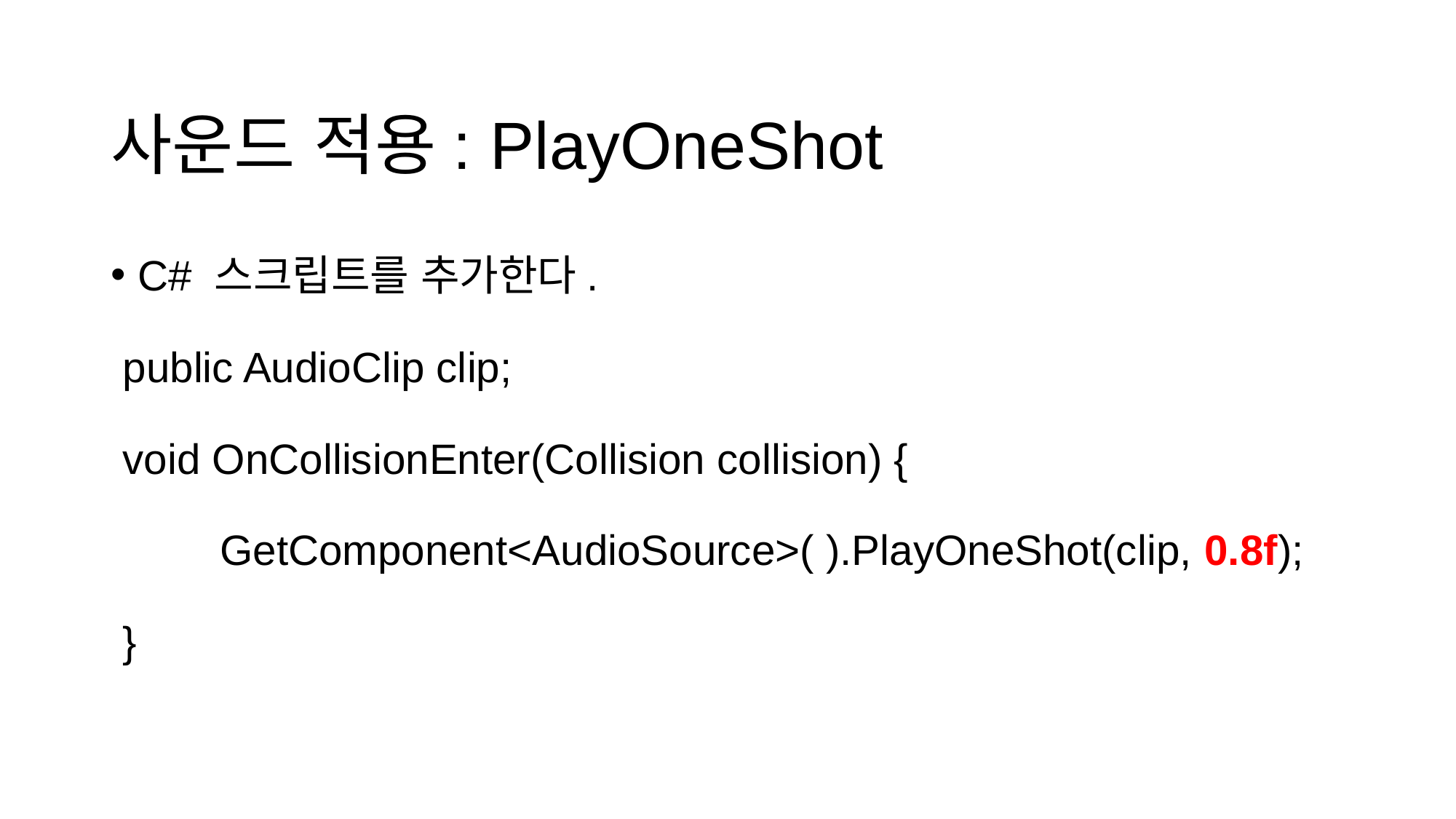

# 사운드 적용: PlayOneShot
C# 스크립트를 추가한다.
 public AudioClip clip;
 void OnCollisionEnter(Collision collision) {
	GetComponent<AudioSource>( ).PlayOneShot(clip, 0.8f);
 }